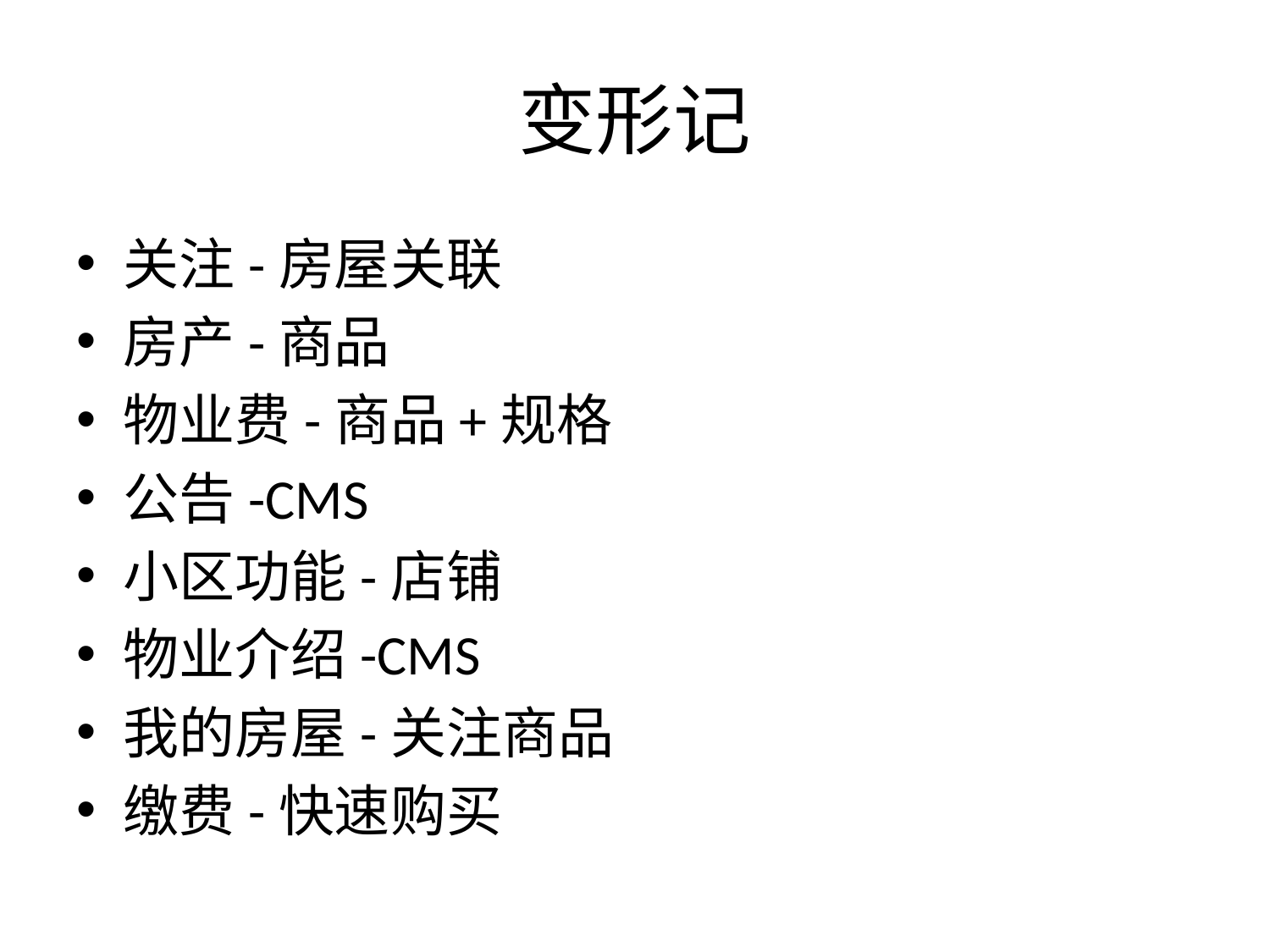

# 变形记
关注-房屋关联
房产-商品
物业费-商品+规格
公告-CMS
小区功能-店铺
物业介绍-CMS
我的房屋-关注商品
缴费-快速购买